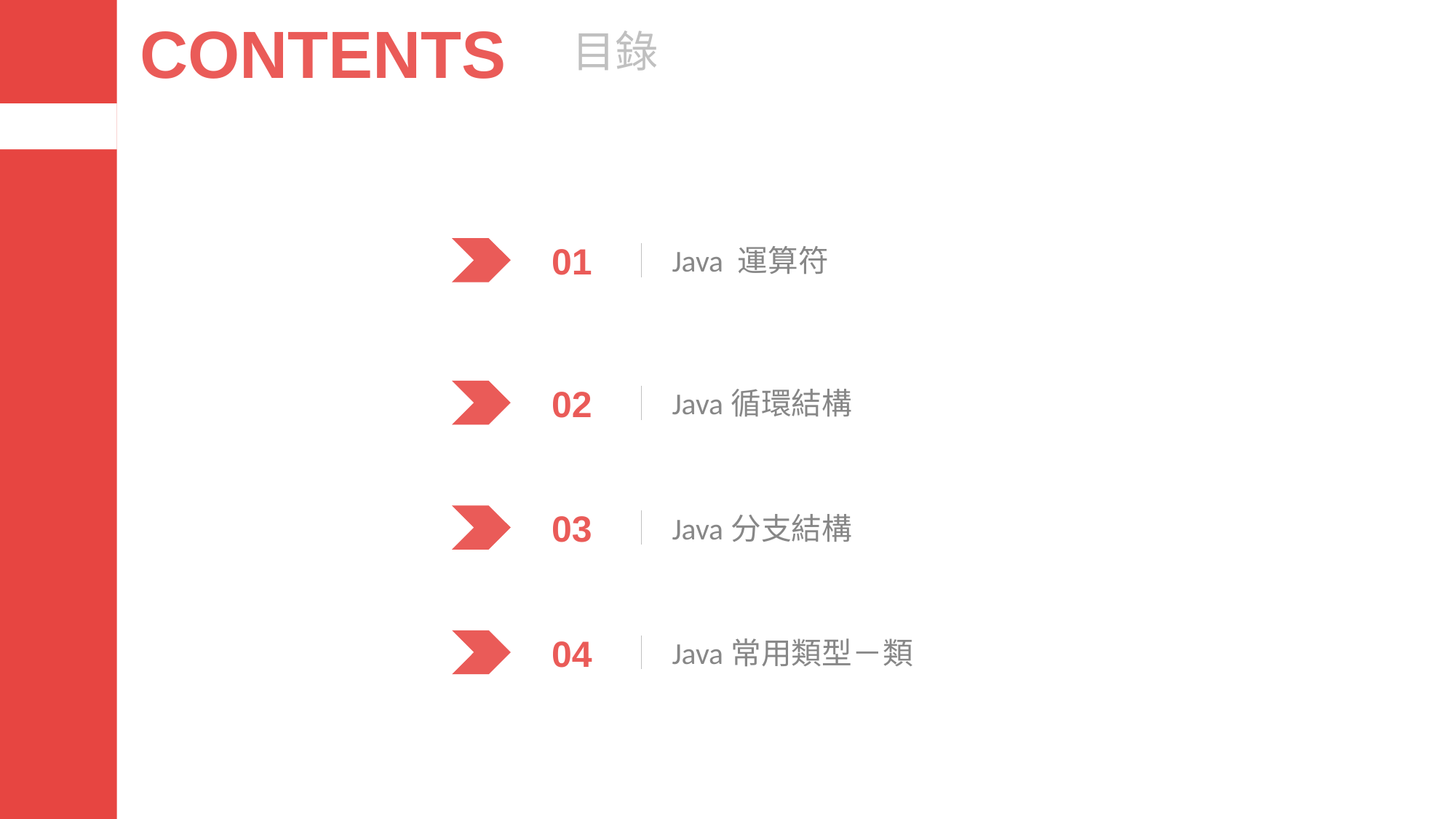

CONTENTS
目錄
01
Java 運算符

02
Java循環結構

03
Java分支結構

04
Java常用類型－類